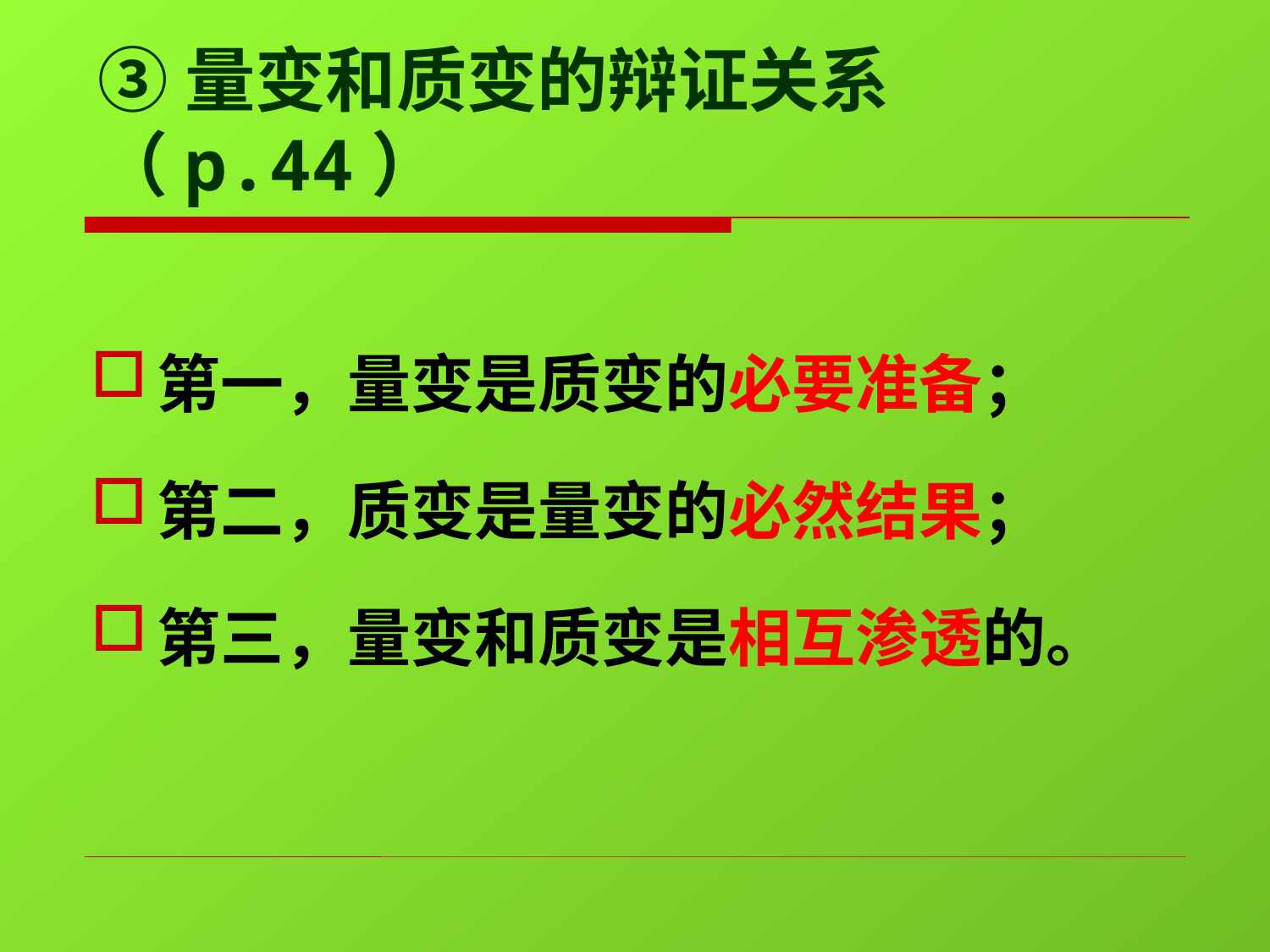

# ③量变和质变的辩证关系（p.44）

第一，量变是质变的必要准备；
第二，质变是量变的必然结果；
第三，量变和质变是相互渗透的。